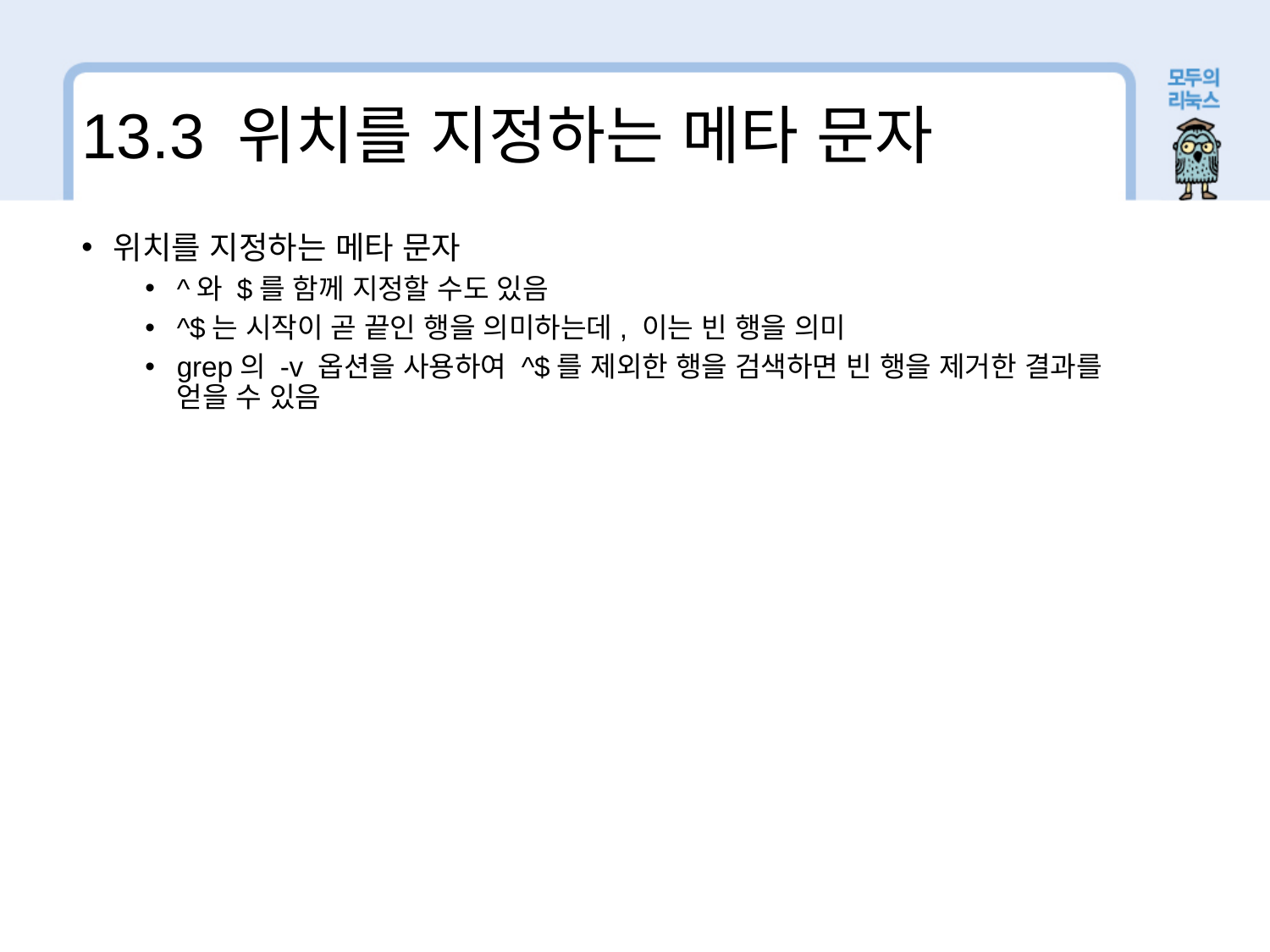

13.3 위치를 지정하는 메타 문자
위치를 지정하는 메타 문자
^와 $를 함께 지정할 수도 있음
^$는 시작이 곧 끝인 행을 의미하는데, 이는 빈 행을 의미
grep의 -v 옵션을 사용하여 ^$를 제외한 행을 검색하면 빈 행을 제거한 결과를 얻을 수 있음